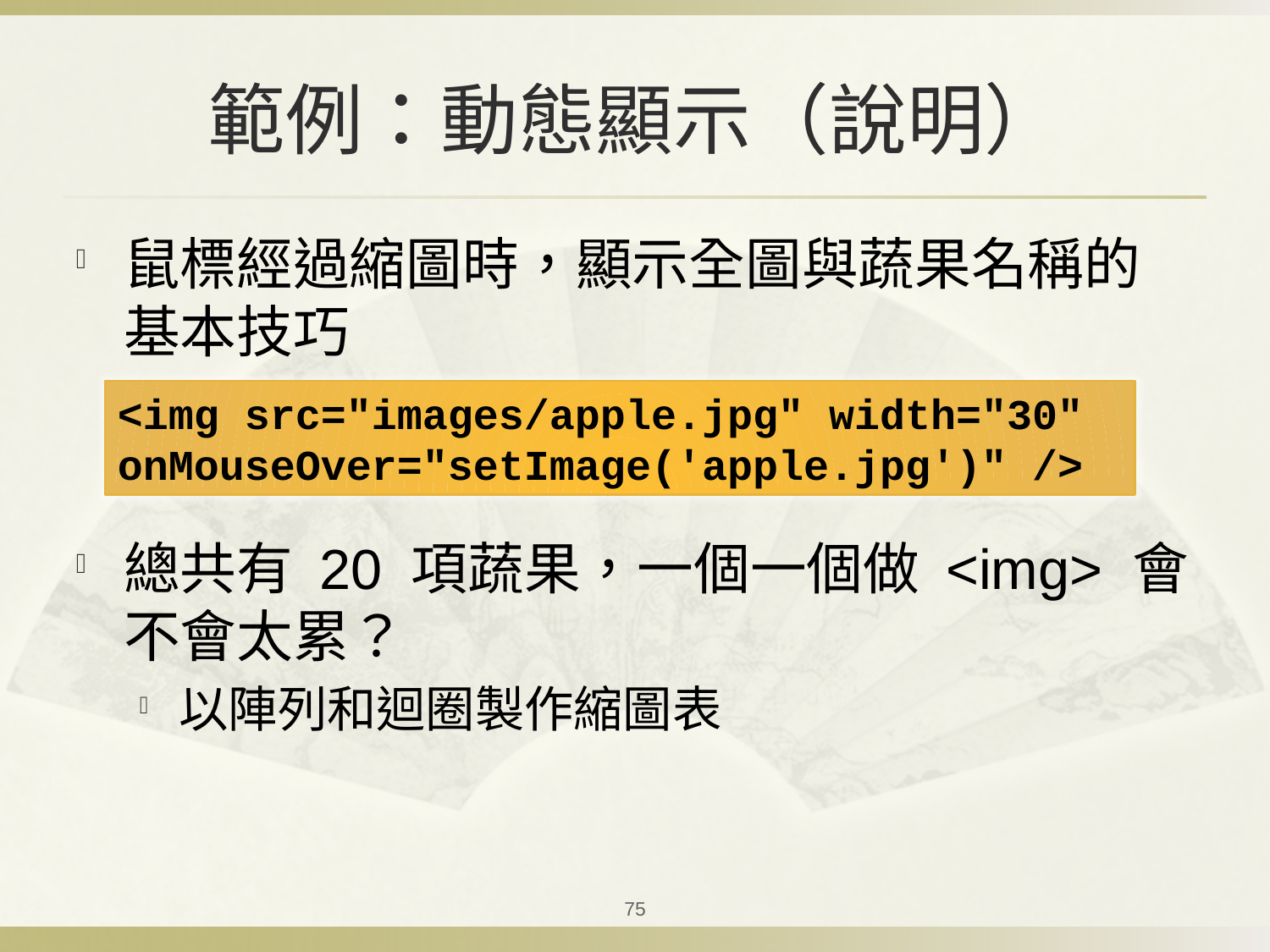

# 範例：動態顯示（說明）
鼠標經過縮圖時，顯示全圖與蔬果名稱的基本技巧

總共有 20 項蔬果，一個一個做 <img> 會不會太累？
以陣列和迴圈製作縮圖表
<img src="images/apple.jpg" width="30" onMouseOver="setImage('apple.jpg')" />
75